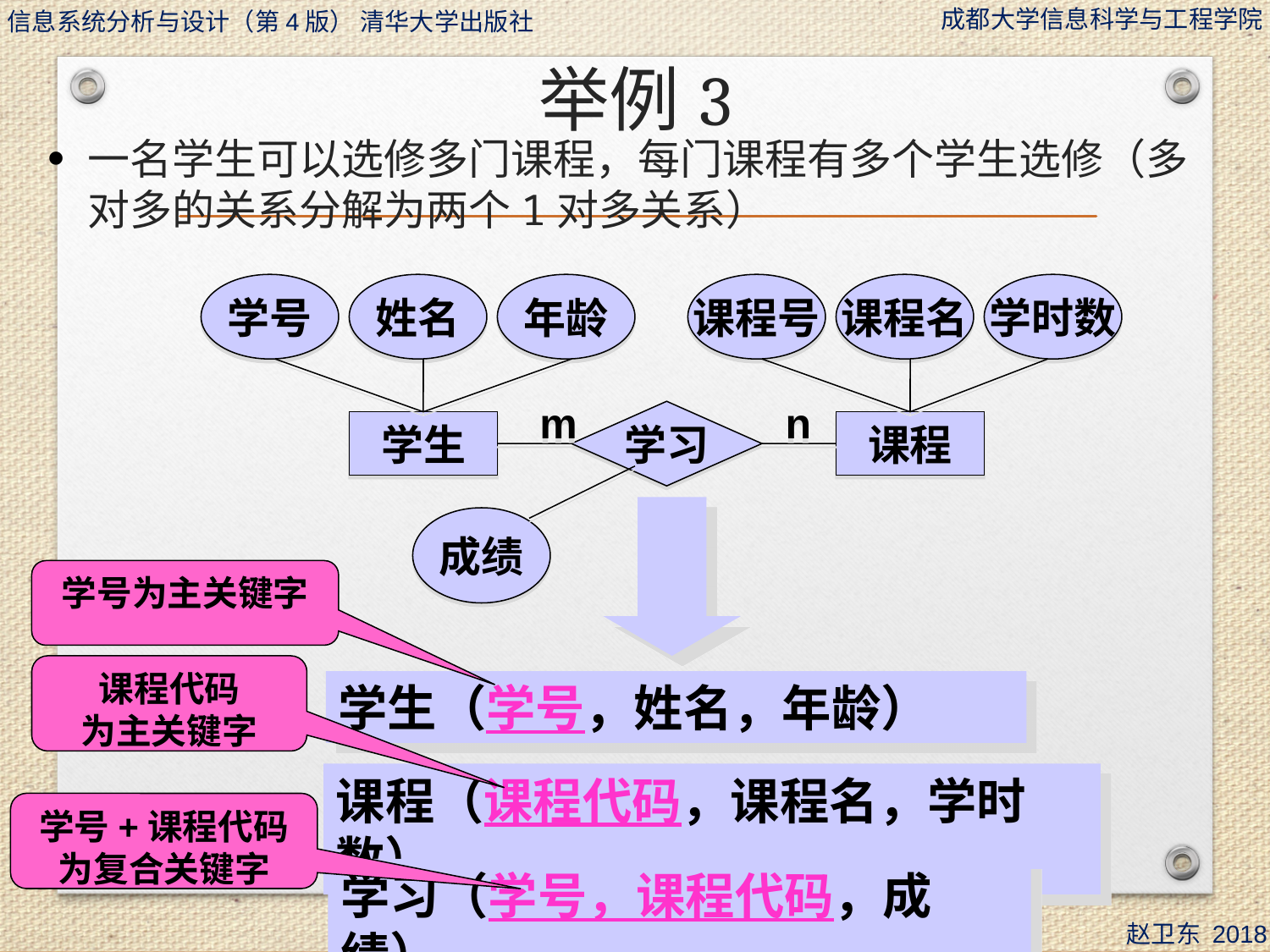

# 举例3
一名学生可以选修多门课程，每门课程有多个学生选修（多对多的关系分解为两个1对多关系）
学号
姓名
年龄
课程号
课程名
学时数

m
n
学习
学生
课程

成绩
学号为主关键字
课程代码
为主关键字
学生（学号，姓名，年龄）
课程（课程代码，课程名，学时数）
学号+课程代码
为复合关键字
学习（学号，课程代码，成绩）